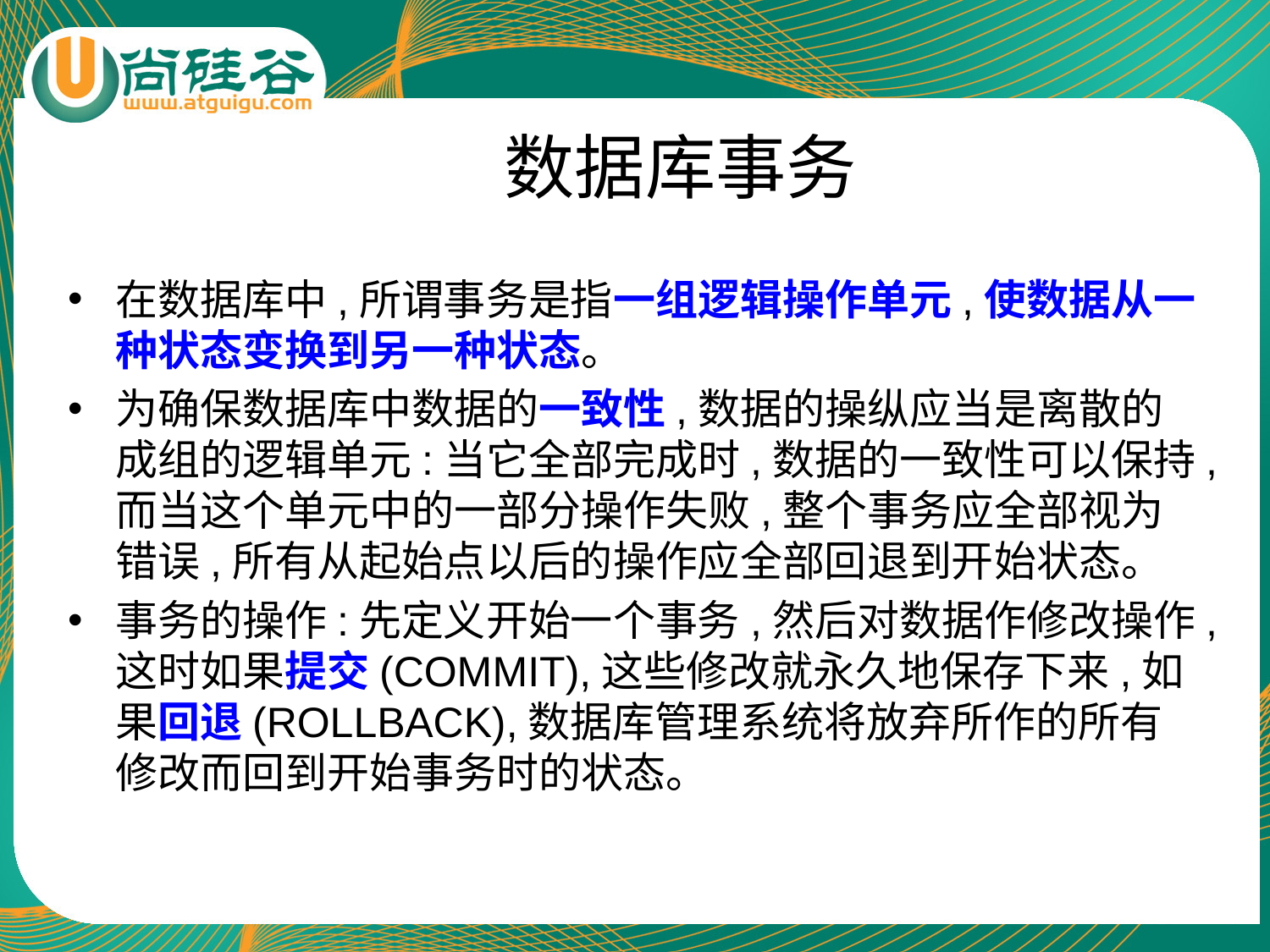

# 数据库事务
在数据库中,所谓事务是指一组逻辑操作单元,使数据从一种状态变换到另一种状态。
为确保数据库中数据的一致性,数据的操纵应当是离散的成组的逻辑单元:当它全部完成时,数据的一致性可以保持,而当这个单元中的一部分操作失败,整个事务应全部视为错误,所有从起始点以后的操作应全部回退到开始状态。
事务的操作:先定义开始一个事务,然后对数据作修改操作,这时如果提交(COMMIT),这些修改就永久地保存下来,如果回退(ROLLBACK),数据库管理系统将放弃所作的所有修改而回到开始事务时的状态。